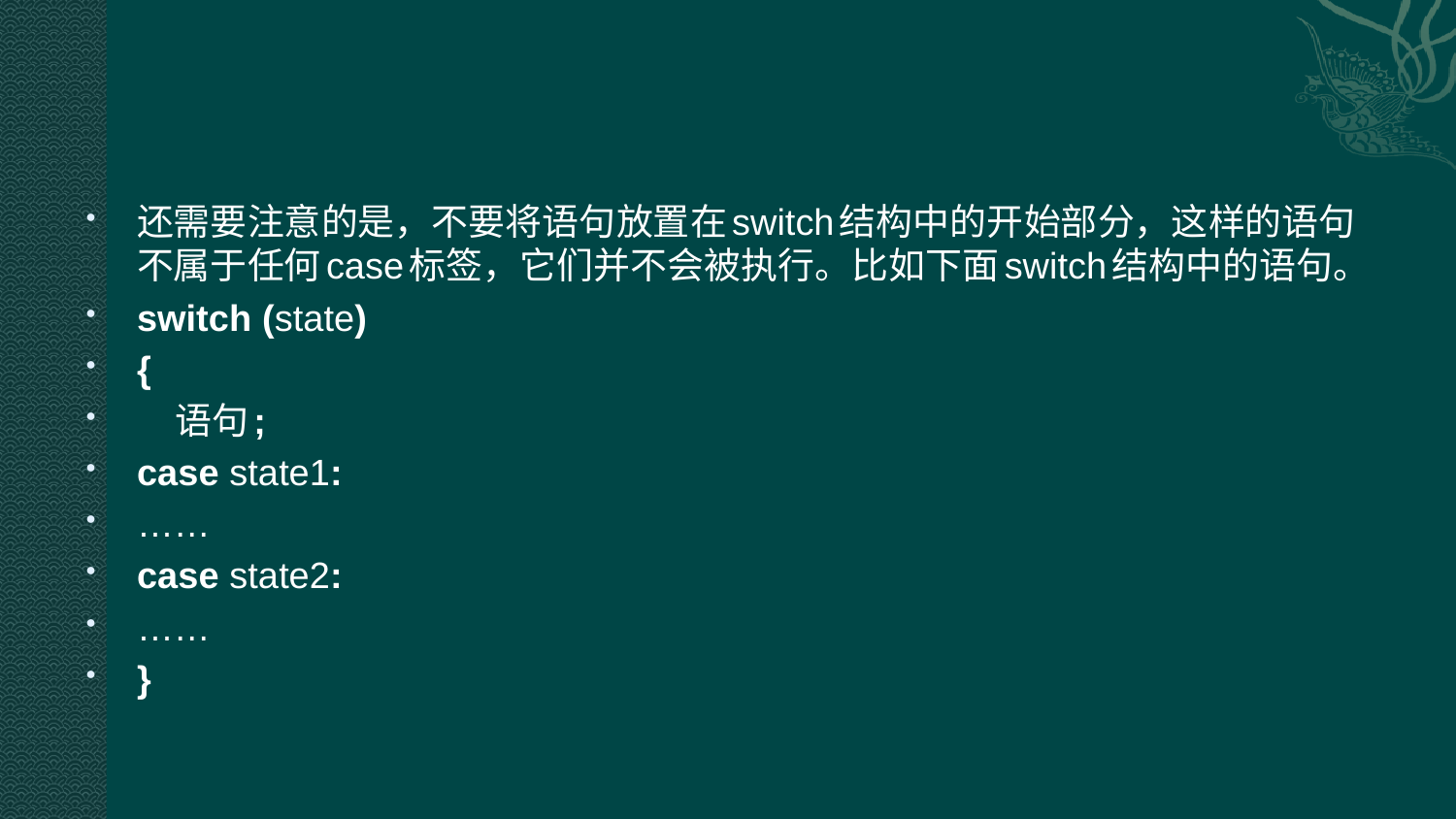

#
还需要注意的是，不要将语句放置在switch结构中的开始部分，这样的语句不属于任何case标签，它们并不会被执行。比如下面switch结构中的语句。
switch (state)
{
    语句;
case state1:
……
case state2:
……
}